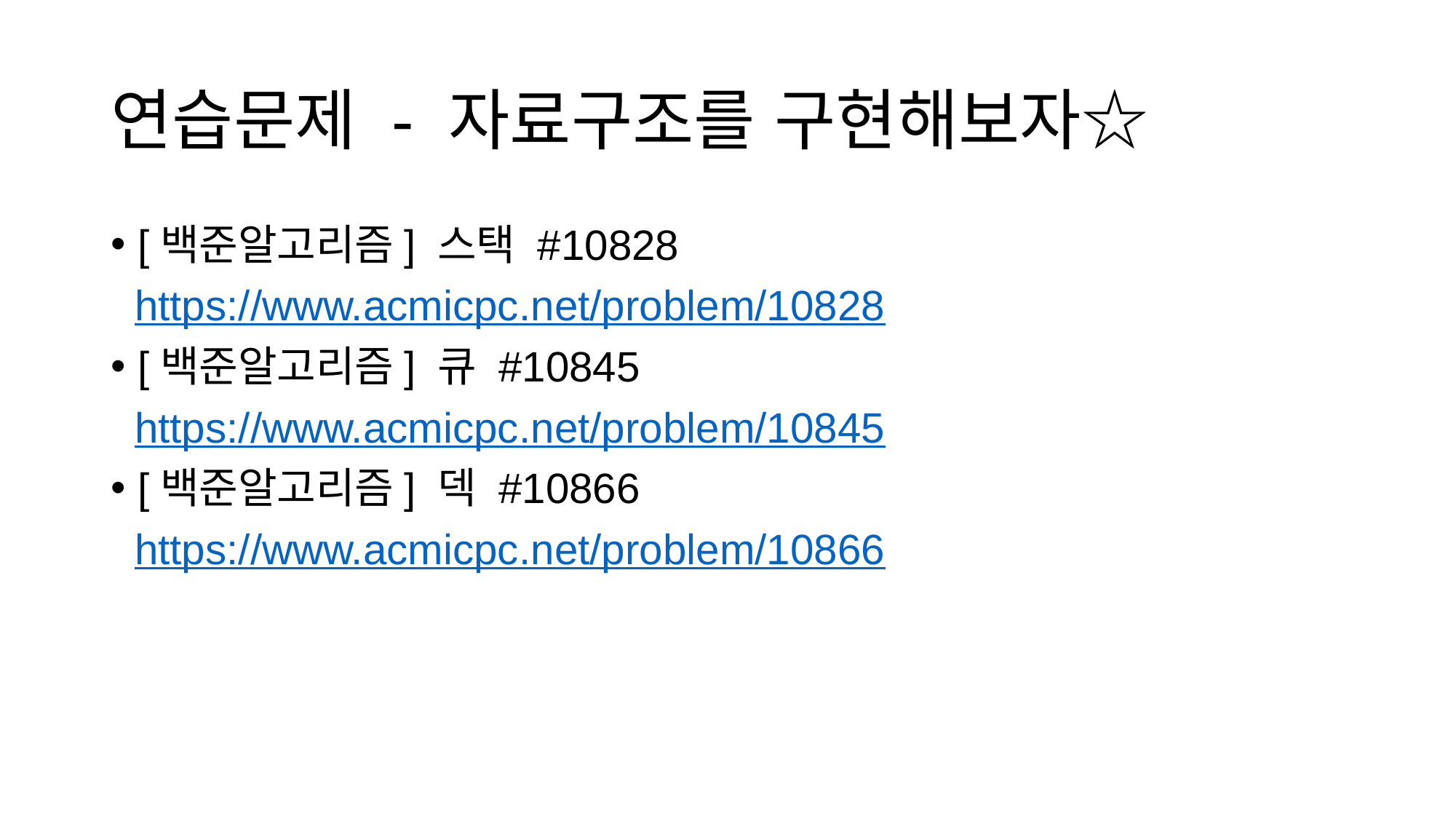

# 연습문제 - 자료구조를 구현해보자☆
[백준알고리즘] 스택 #10828
  https://www.acmicpc.net/problem/10828
[백준알고리즘] 큐 #10845
  https://www.acmicpc.net/problem/10845
[백준알고리즘] 덱 #10866
  https://www.acmicpc.net/problem/10866